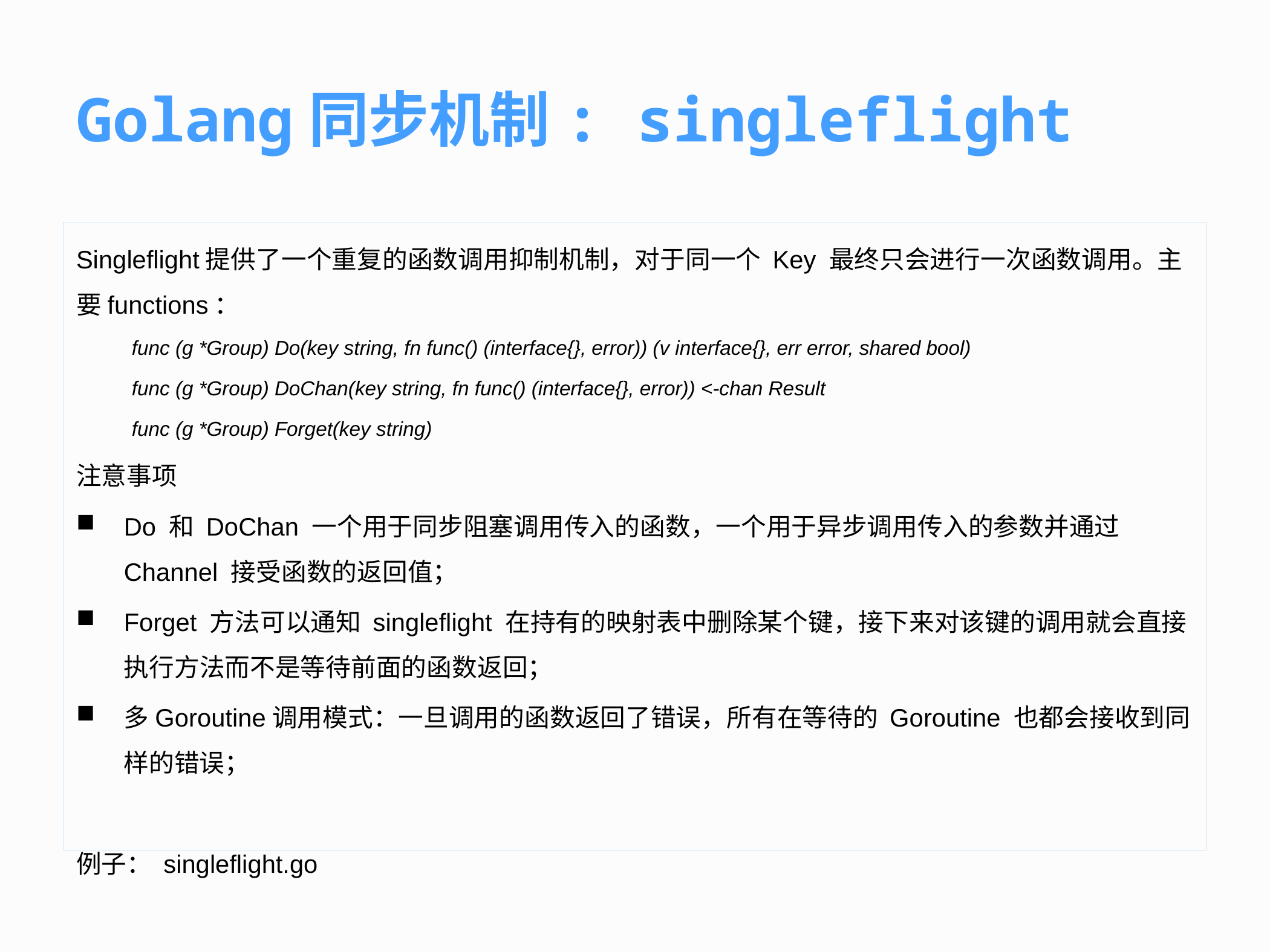

# Golang同步机制: singleflight
Singleflight提供了一个重复的函数调用抑制机制，对于同一个 Key 最终只会进行一次函数调用。主要functions：
func (g *Group) Do(key string, fn func() (interface{}, error)) (v interface{}, err error, shared bool)
func (g *Group) DoChan(key string, fn func() (interface{}, error)) <-chan Result
func (g *Group) Forget(key string)
注意事项
Do 和 DoChan 一个用于同步阻塞调用传入的函数，一个用于异步调用传入的参数并通过 Channel 接受函数的返回值；
Forget 方法可以通知 singleflight 在持有的映射表中删除某个键，接下来对该键的调用就会直接执行方法而不是等待前面的函数返回；
多Goroutine调用模式：一旦调用的函数返回了错误，所有在等待的 Goroutine 也都会接收到同样的错误；

例子： singleflight.go